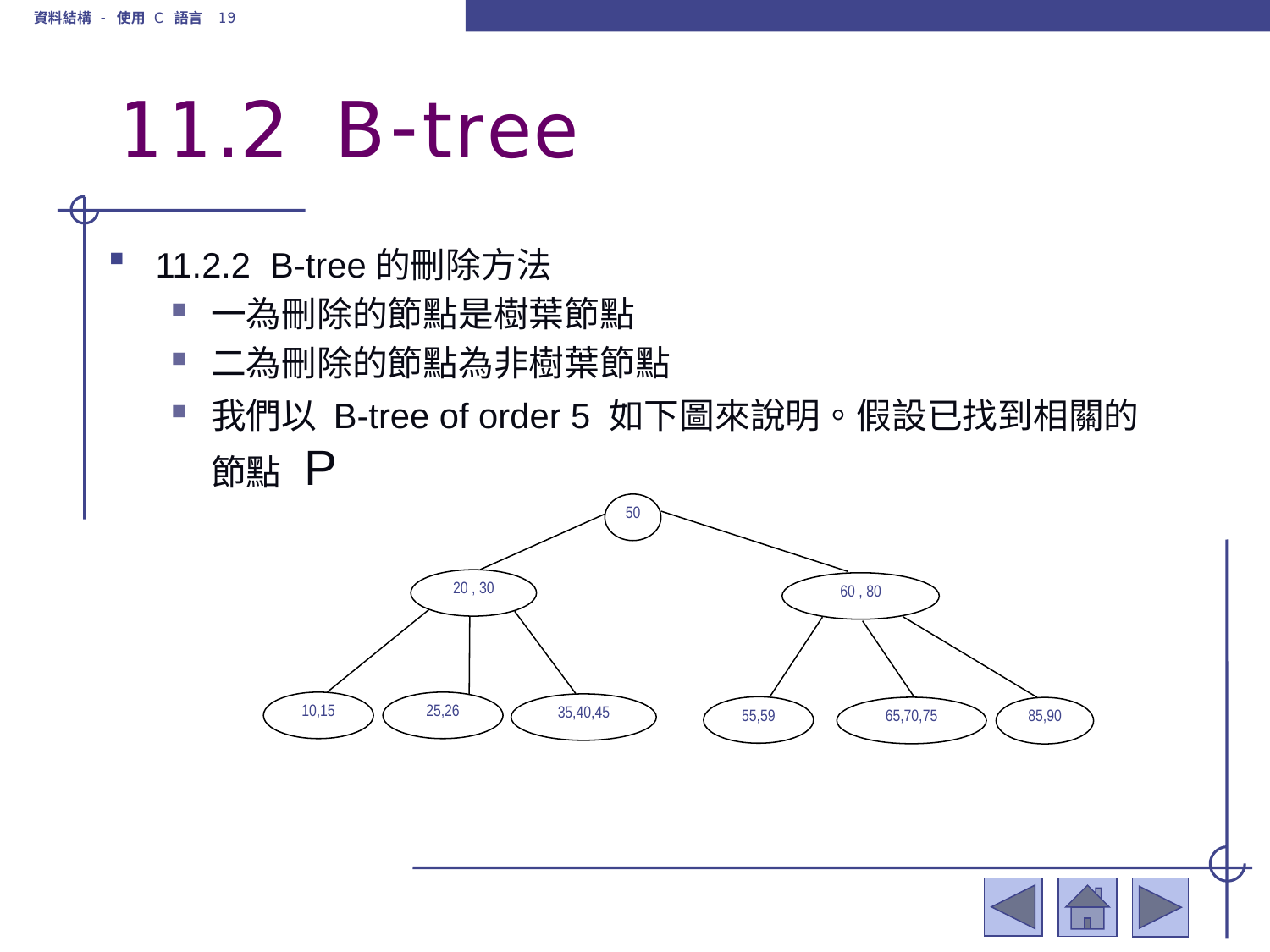

資料結構 - 使用 C 語言   19
# 11.2  B-tree
11.2.2  B-tree的刪除方法
一為刪除的節點是樹葉節點
二為刪除的節點為非樹葉節點
我們以 B-tree of order 5 如下圖來說明。假設已找到相關的節點 P

50

20 , 30
60 , 80

10,15
25,26
35,40,45
55,59
65,70,75
85,90